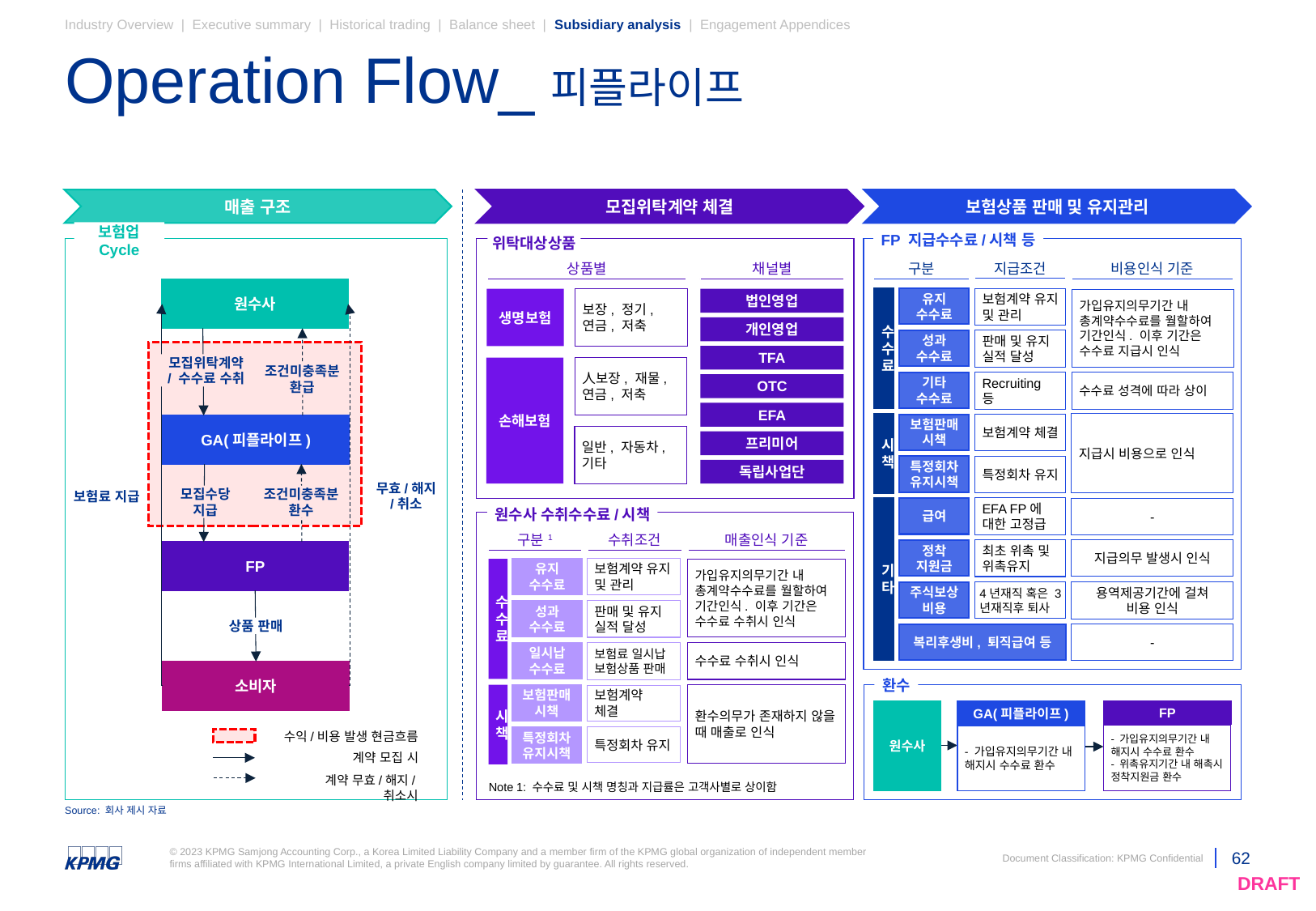

Industry Overview  |  Executive summary  |  Historical trading  |  Balance sheet  |  Subsidiary analysis  |  Engagement Appendices

# Operation Flow_피플라이프
매출 구조
모집위탁계약 체결
보험상품 판매 및 유지관리
FP 지급수수료/시책 등
보험업 Cycle
위탁대상상품

| 지급조건 |
| --- |
| 상품별 |
| --- |
| 채널별 |
| --- |
| 구분 |
| --- |
| 비용인식 기준 |
| --- |
원수사
유지
수수료
보험계약 유지 및 관리
수수료
생명보험
보장, 정기, 연금, 저축
법인영업
가입유지의무기간 내 총계약수수료를 월할하여 기간인식. 이후 기간은 수수료 지급시 인식
개인영업
판매 및 유지 실적 달성
성과
수수료

TFA
모집위탁계약
/ 수수료 수취
손해보험
人보장, 재물, 연금, 저축
조건미충족분
환급
Recruiting 등
기타
수수료
수수료 성격에 따라 상이
OTC
EFA
시책
지급시 비용으로 인식
보험계약 체결
보험판매
시책
GA(피플라이프)
일반, 자동차, 기타
프리미어
특정회차 유지
특정회차
유지시책
독립사업단
무효/해지
/취소
모집수당
지급
조건미충족분
환수
보험료 지급
EFA FP에 대한 고정급
-
기타
급여
원수사 수취수수료/시책

| 구분1 |
| --- |
| 수취조건 |
| --- |
| 매출인식 기준 |
| --- |
지급의무 발생시 인식
최초 위촉 및 위촉유지
정착
지원금
FP
보험계약 유지 및 관리
유지
수수료
수수료
가입유지의무기간 내 총계약수수료를 월할하여 기간인식. 이후 기간은 수수료 수취시 인식
4년재직 혹은 3년재직후 퇴사
용역제공기간에 걸쳐
비용 인식
주식보상
비용
판매 및 유지 실적 달성
성과
수수료
상품 판매
-
복리후생비, 퇴직급여 등
수수료 수취시 인식
보험료 일시납 보험상품 판매
일시납
수수료
소비자
환수
시책
환수의무가 존재하지 않을 때 매출로 인식

보험계약
체결
보험판매시책
원수사
GA(피플라이프)
FP
수익/비용 발생 현금흐름
- 가입유지의무기간 내 해지시 수수료 환수
- 위촉유지기간 내 해촉시 정착지원금 환수
- 가입유지의무기간 내 해지시 수수료 환수
특정회차 유지
특정회차유지시책

계약 모집 시
계약 무효/해지/취소시
Note 1: 수수료 및 시책 명칭과 지급률은 고객사별로 상이함
Source: 회사 제시 자료